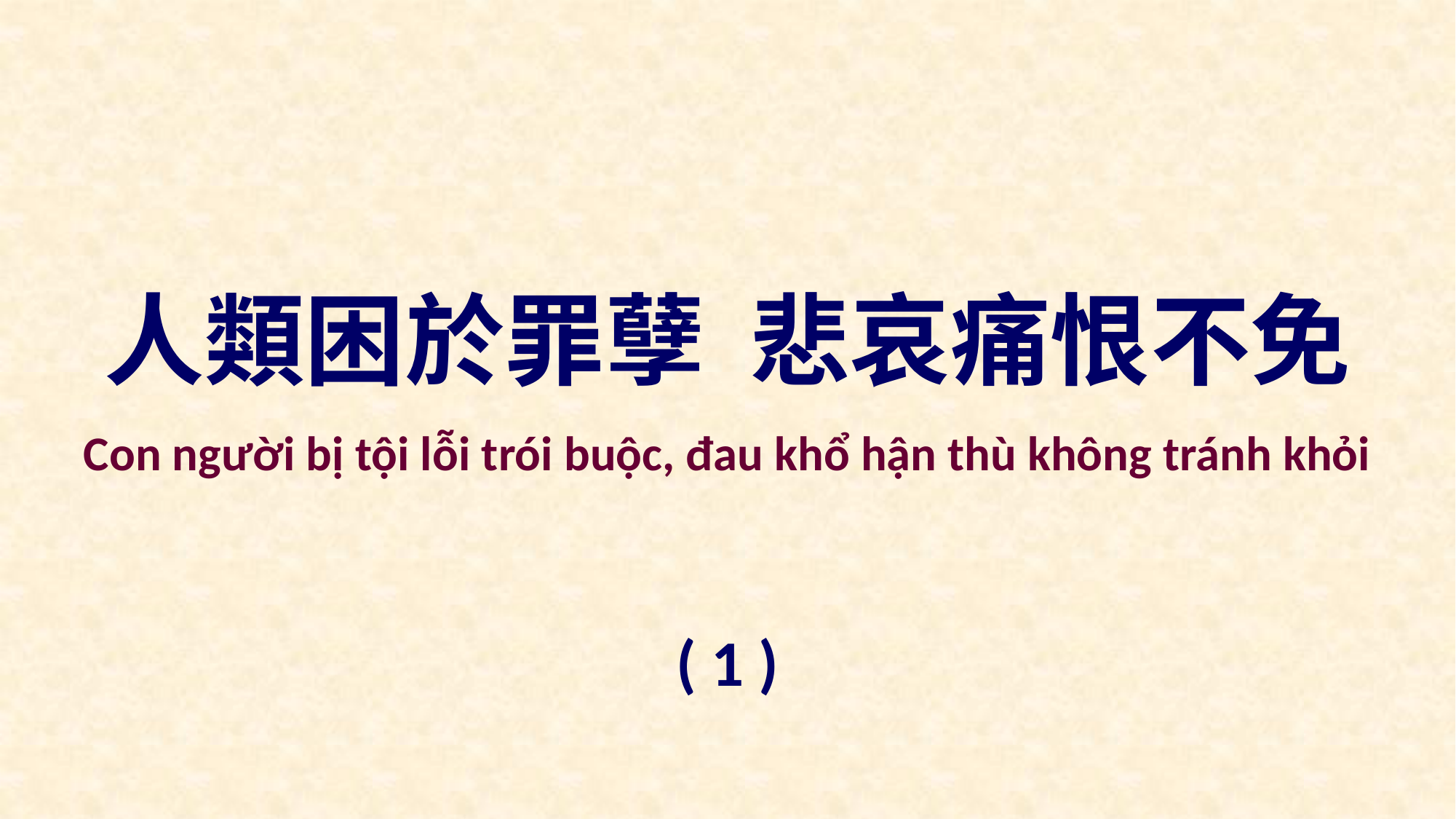

人類困於罪孽  悲哀痛恨不免
Con người bị tội lỗi trói buộc, đau khổ hận thù không tránh khỏi
( 1 )